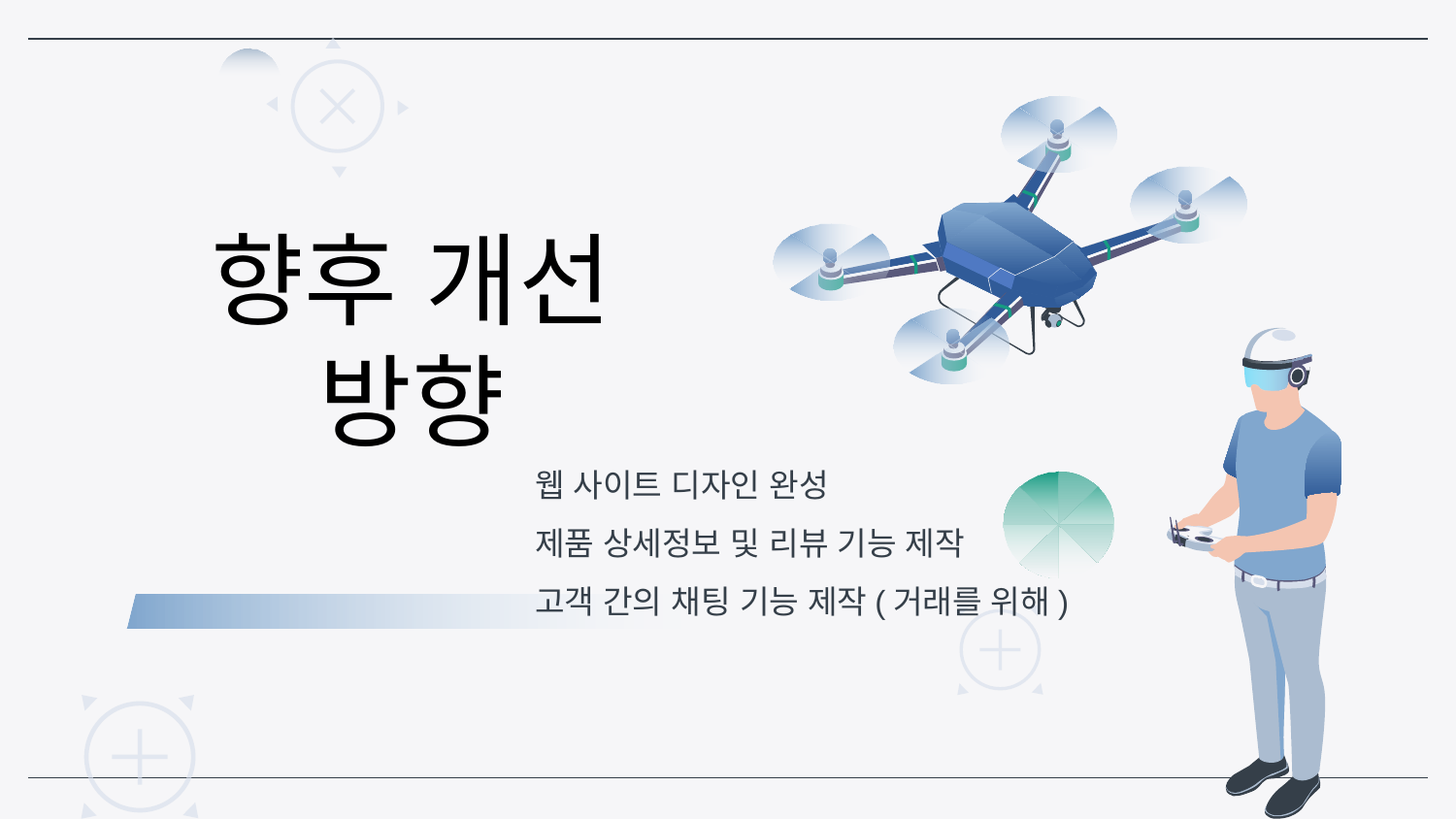

향후 개선 방향

웹 사이트 디자인 완성
제품 상세정보 및 리뷰 기능 제작
고객 간의 채팅 기능 제작(거래를 위해)